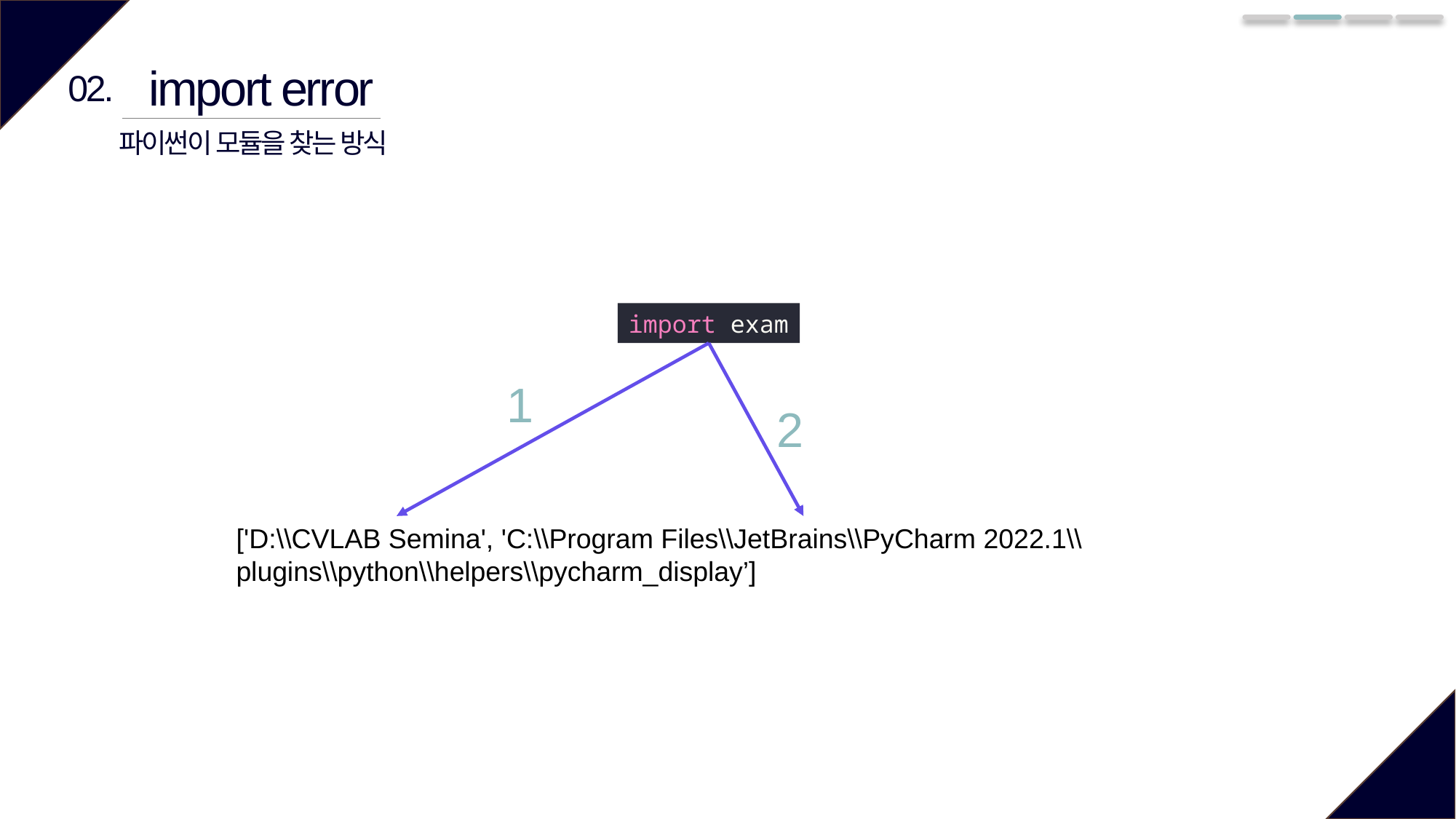

import error
02.
파이썬이 모듈을 찾는 방식
import exam
1
2
['D:\\CVLAB Semina', 'C:\\Program Files\\JetBrains\\PyCharm 2022.1\\plugins\\python\\helpers\\pycharm_display’]